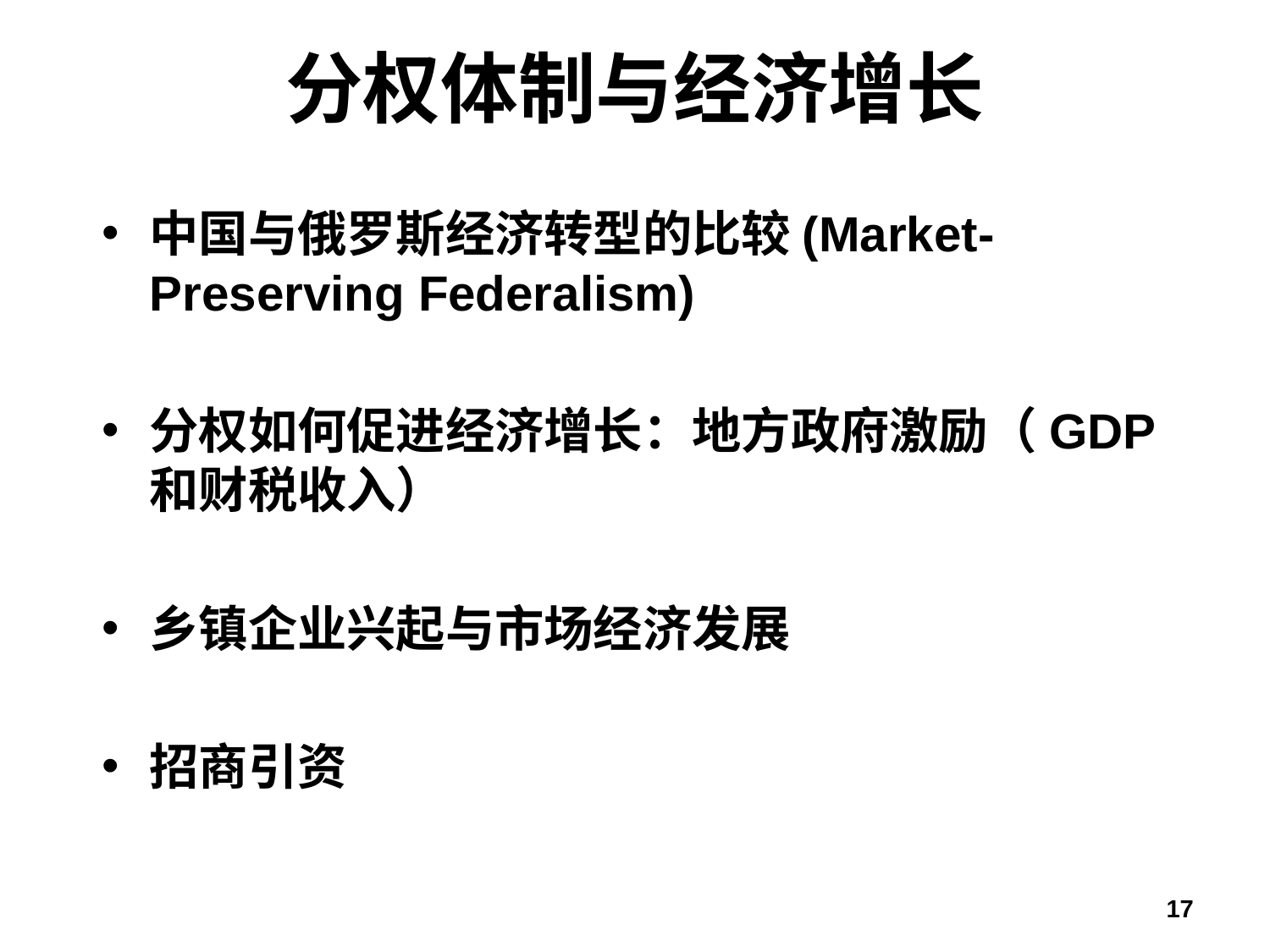

# 分权体制与经济增长
中国与俄罗斯经济转型的比较(Market-Preserving Federalism)

分权如何促进经济增长：地方政府激励（GDP和财税收入）

乡镇企业兴起与市场经济发展

招商引资
17